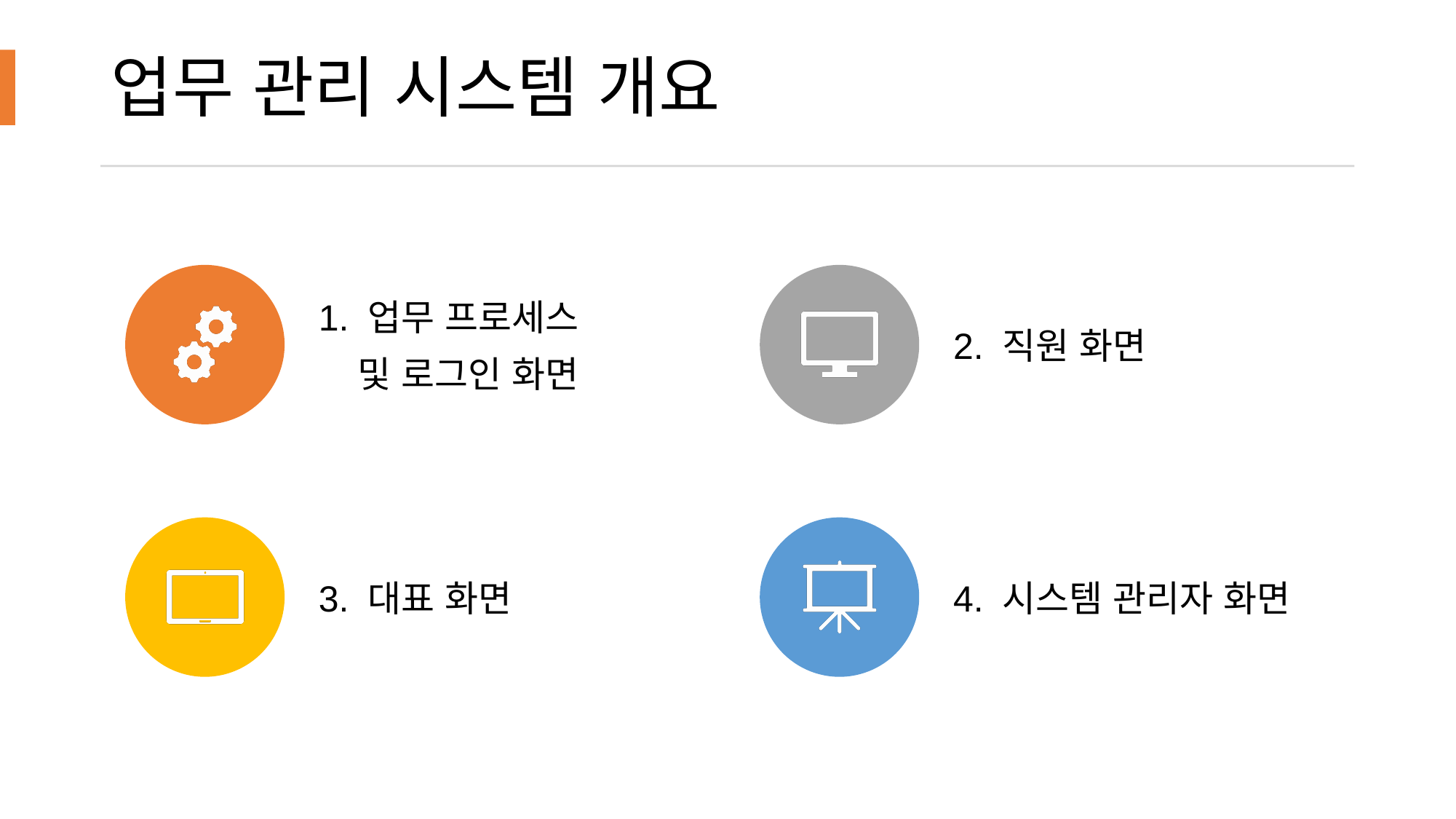

# 업무 관리 시스템 개요

1. 업무 프로세스
   및 로그인 화면
2. 직원 화면
3. 대표 화면
4. 시스템 관리자 화면